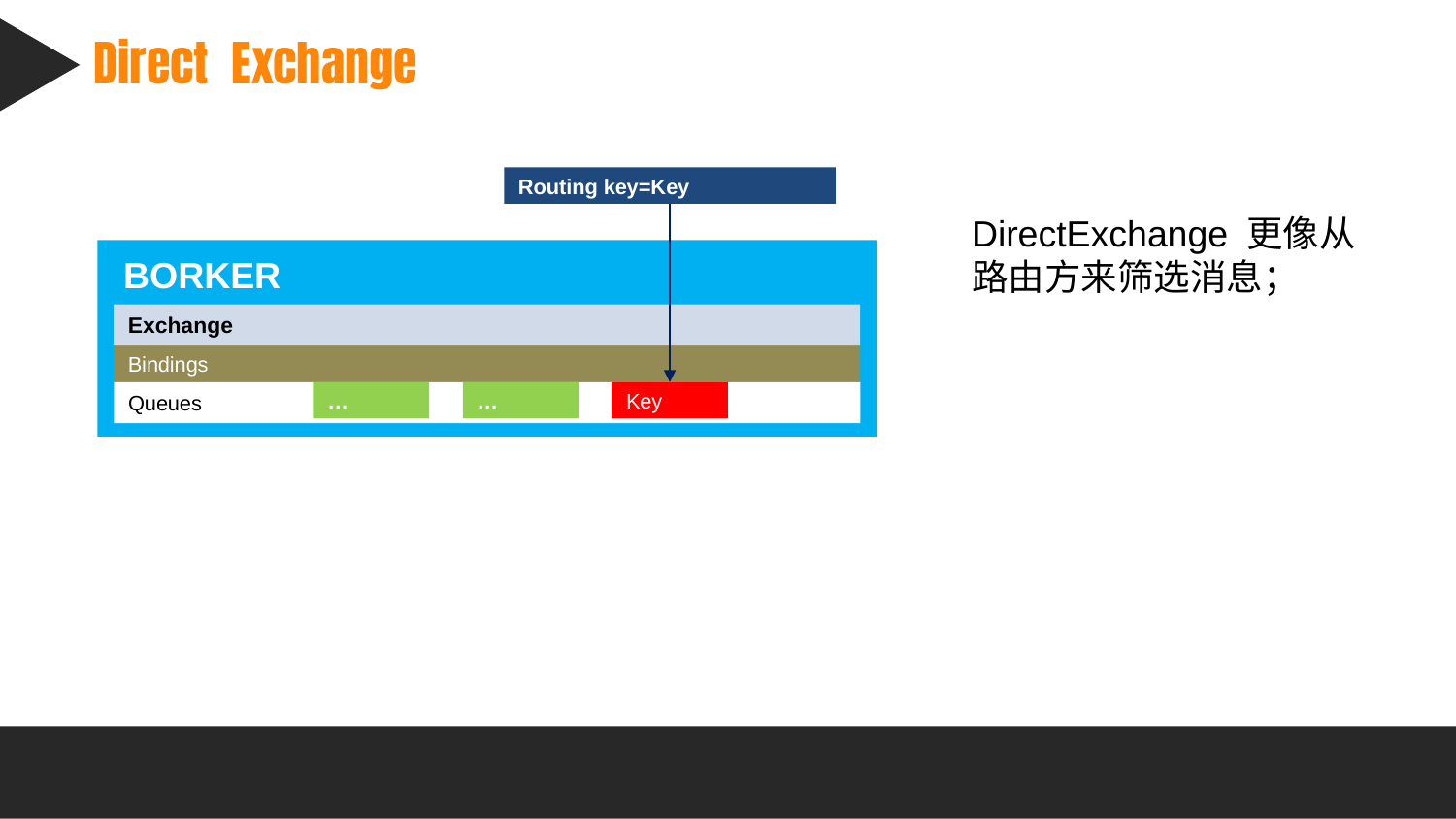

Direct  Exchange
Routing key=Key

BORKER
Exchange
Bindings
…
Queues
…
Key
DirectExchange 更像从路由方来筛选消息；